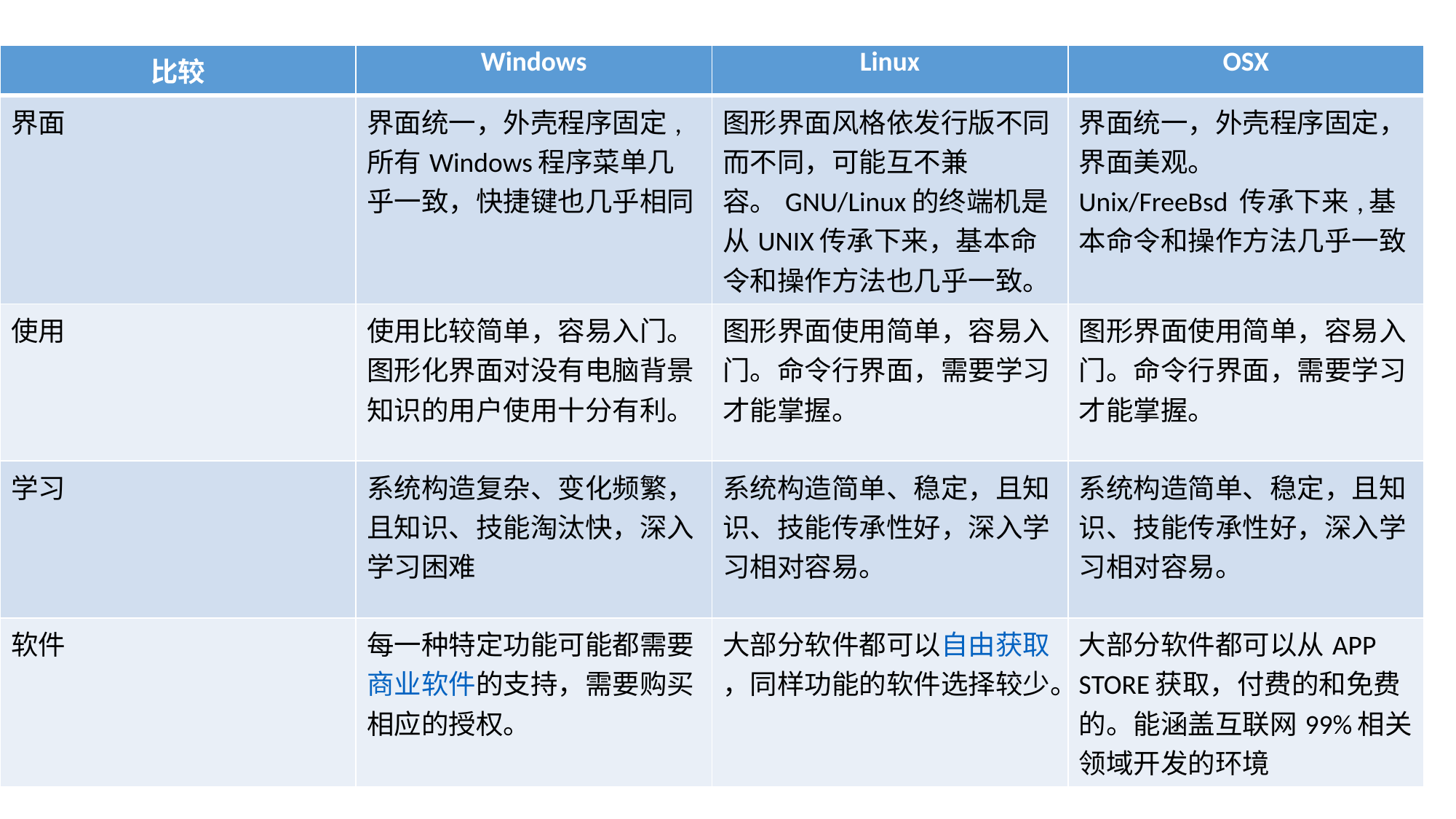

# OSX &Windows & Linux差异性
| 比较 | Windows | Linux | OSX |
| --- | --- | --- | --- |
| 界面 | 界面统一，外壳程序固定,所有Windows程序菜单几乎一致，快捷键也几乎相同 | 图形界面风格依发行版不同而不同，可能互不兼容。GNU/Linux的终端机是从UNIX传承下来，基本命令和操作方法也几乎一致。 | 界面统一，外壳程序固定，界面美观。 Unix/FreeBsd 传承下来,基本命令和操作方法几乎一致 |
| 使用 | 使用比较简单，容易入门。图形化界面对没有电脑背景知识的用户使用十分有利。 | 图形界面使用简单，容易入门。命令行界面，需要学习才能掌握。 | 图形界面使用简单，容易入门。命令行界面，需要学习才能掌握。 |
| 学习 | 系统构造复杂、变化频繁，且知识、技能淘汰快，深入学习困难 | 系统构造简单、稳定，且知识、技能传承性好，深入学习相对容易。 | 系统构造简单、稳定，且知识、技能传承性好，深入学习相对容易。 |
| 软件 | 每一种特定功能可能都需要商业软件的支持，需要购买相应的授权。 | 大部分软件都可以自由获取，同样功能的软件选择较少。 | 大部分软件都可以从APP STORE获取，付费的和免费的。能涵盖互联网99%相关领域开发的环境 |